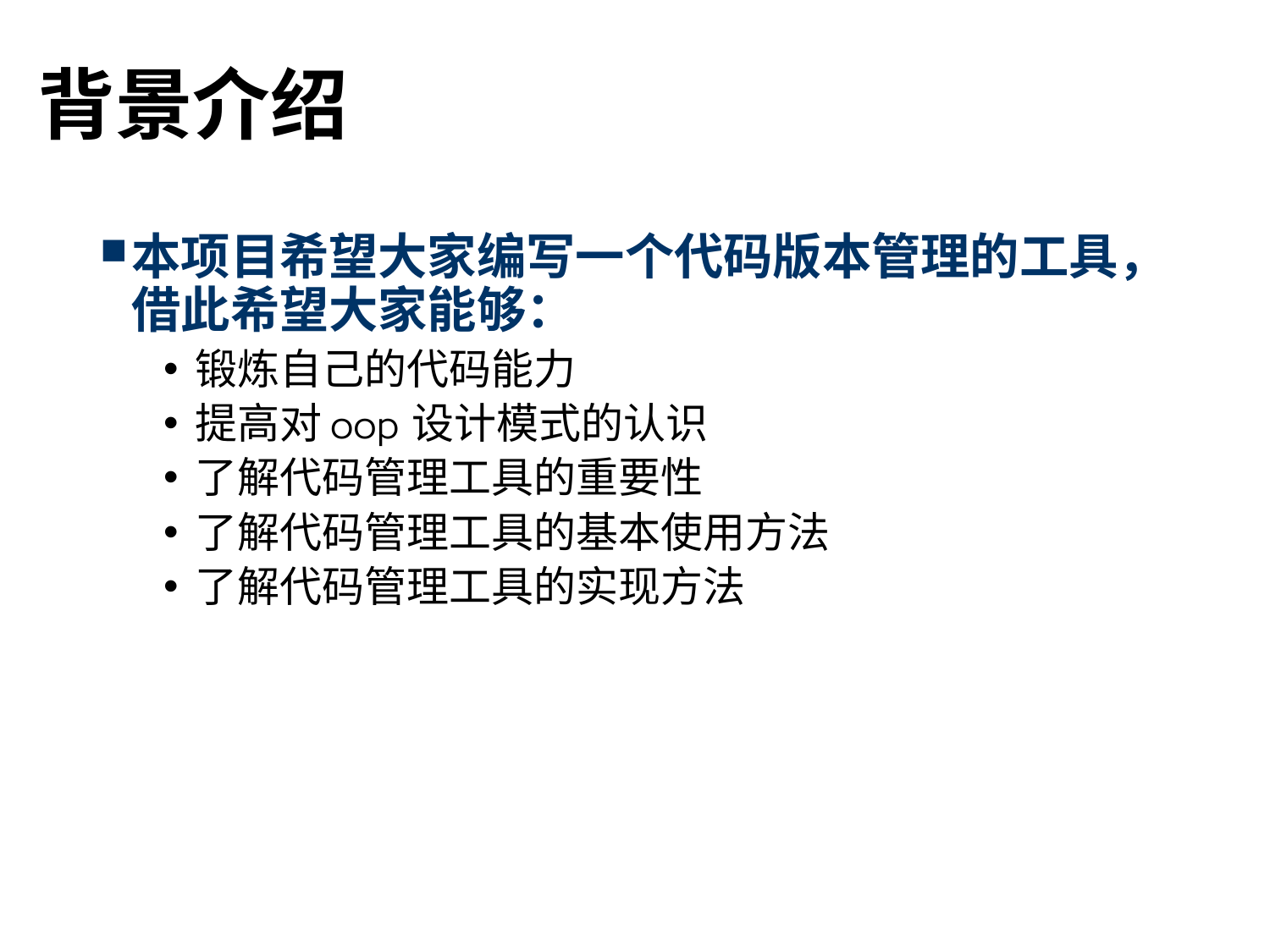

# 背景介绍
本项目希望大家编写一个代码版本管理的工具，借此希望大家能够：
锻炼自己的代码能力
提高对oop设计模式的认识
了解代码管理工具的重要性
了解代码管理工具的基本使用方法
了解代码管理工具的实现方法